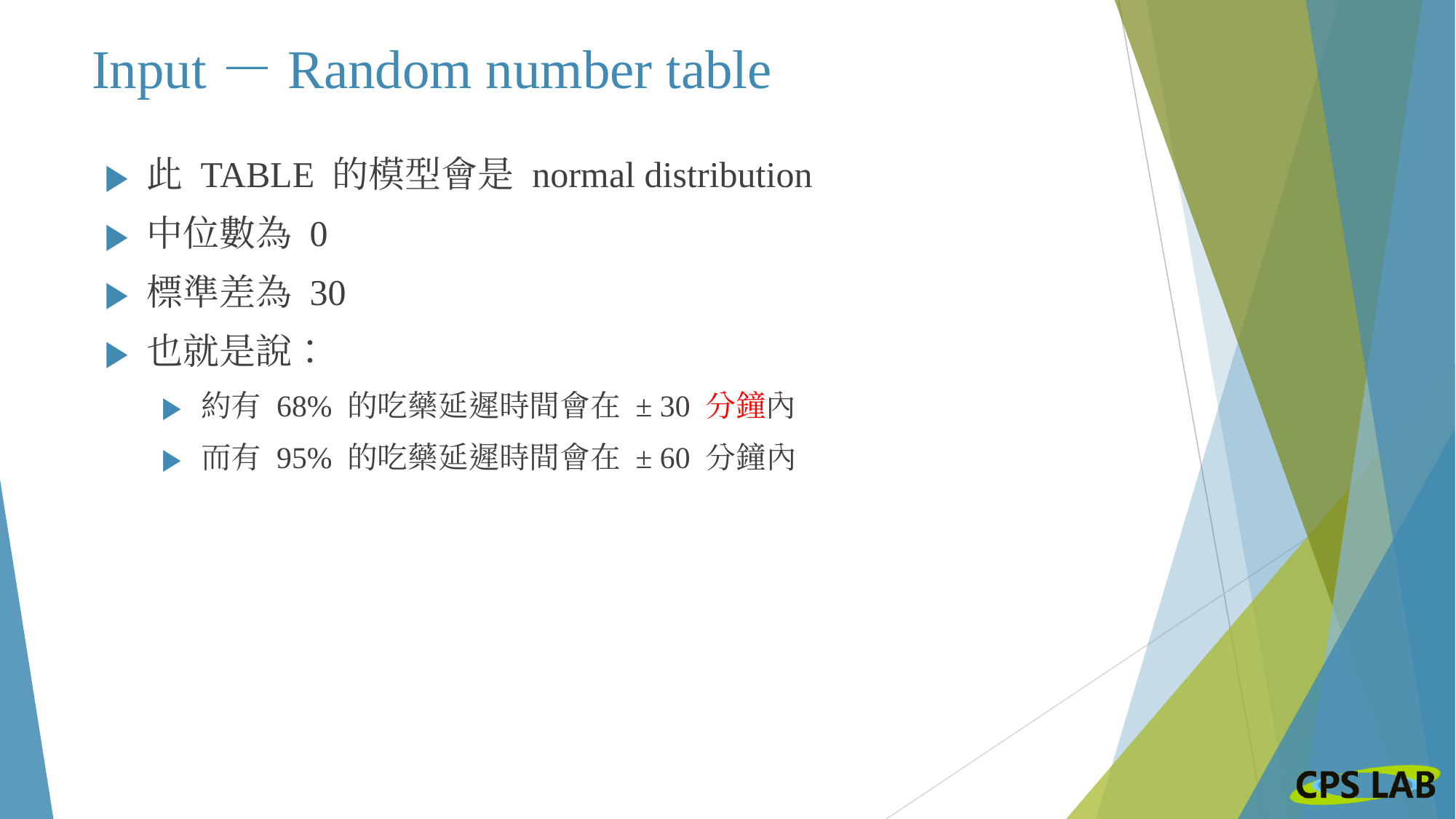

# Input－Random number table
此 TABLE 的模型會是 normal distribution
中位數為 0
標準差為 30
也就是說：
約有 68% 的吃藥延遲時間會在 ± 30 分鐘內
而有 95% 的吃藥延遲時間會在 ± 60 分鐘內